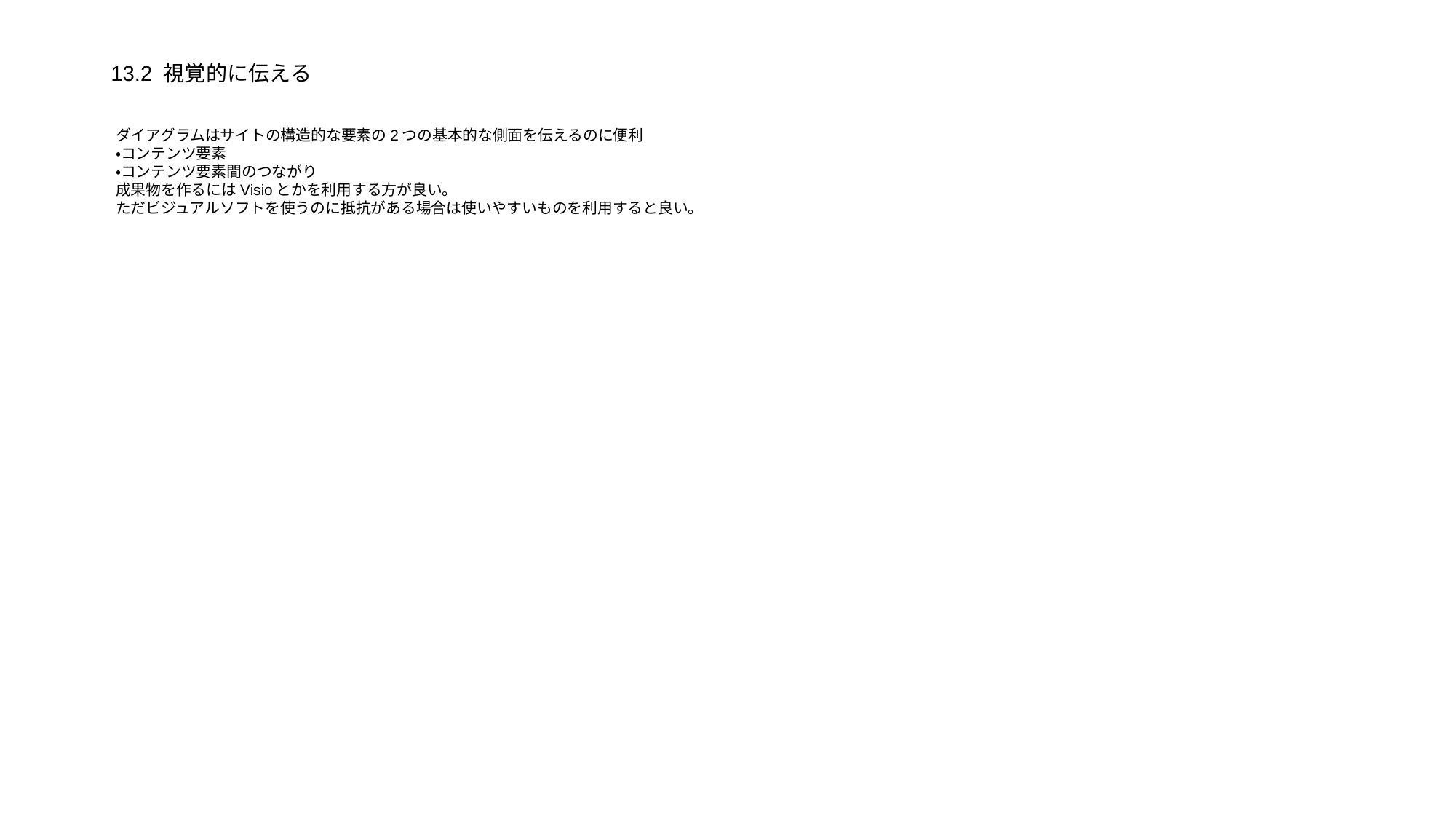

# 13.2 視覚的に伝える
ダイアグラムはサイトの構造的な要素の2つの基本的な側面を伝えるのに便利
・コンテンツ要素
・コンテンツ要素間のつながり
成果物を作るにはVisioとかを利用する方が良い。
ただビジュアルソフトを使うのに抵抗がある場合は使いやすいものを利用すると良い。